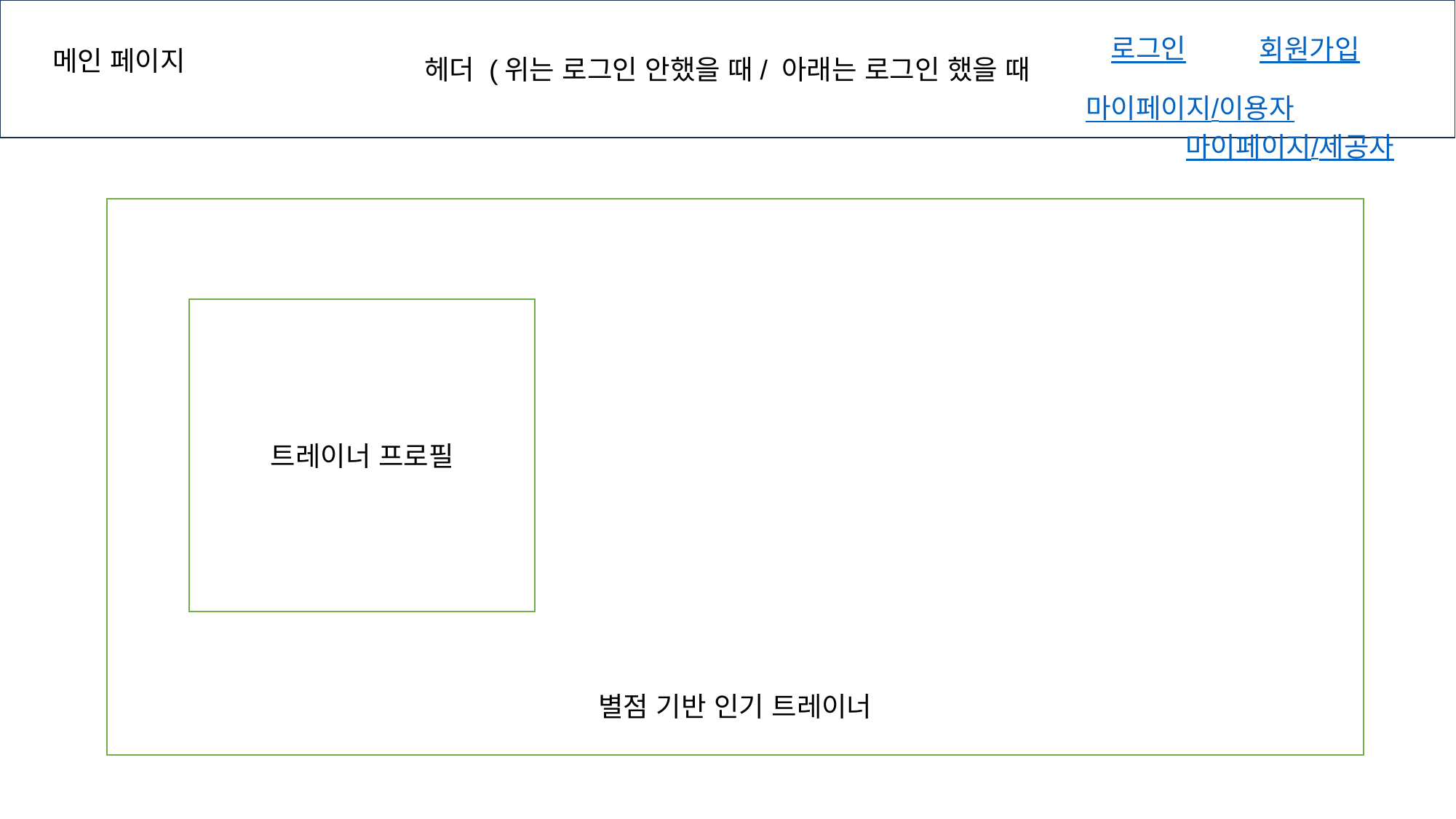

헤더 (위는 로그인 안했을 때/ 아래는 로그인 했을 때
로그인
회원가입

메인 페이지
마이페이지/이용자
마이페이지/제공자

별점 기반 인기 트레이너
트레이너 프로필